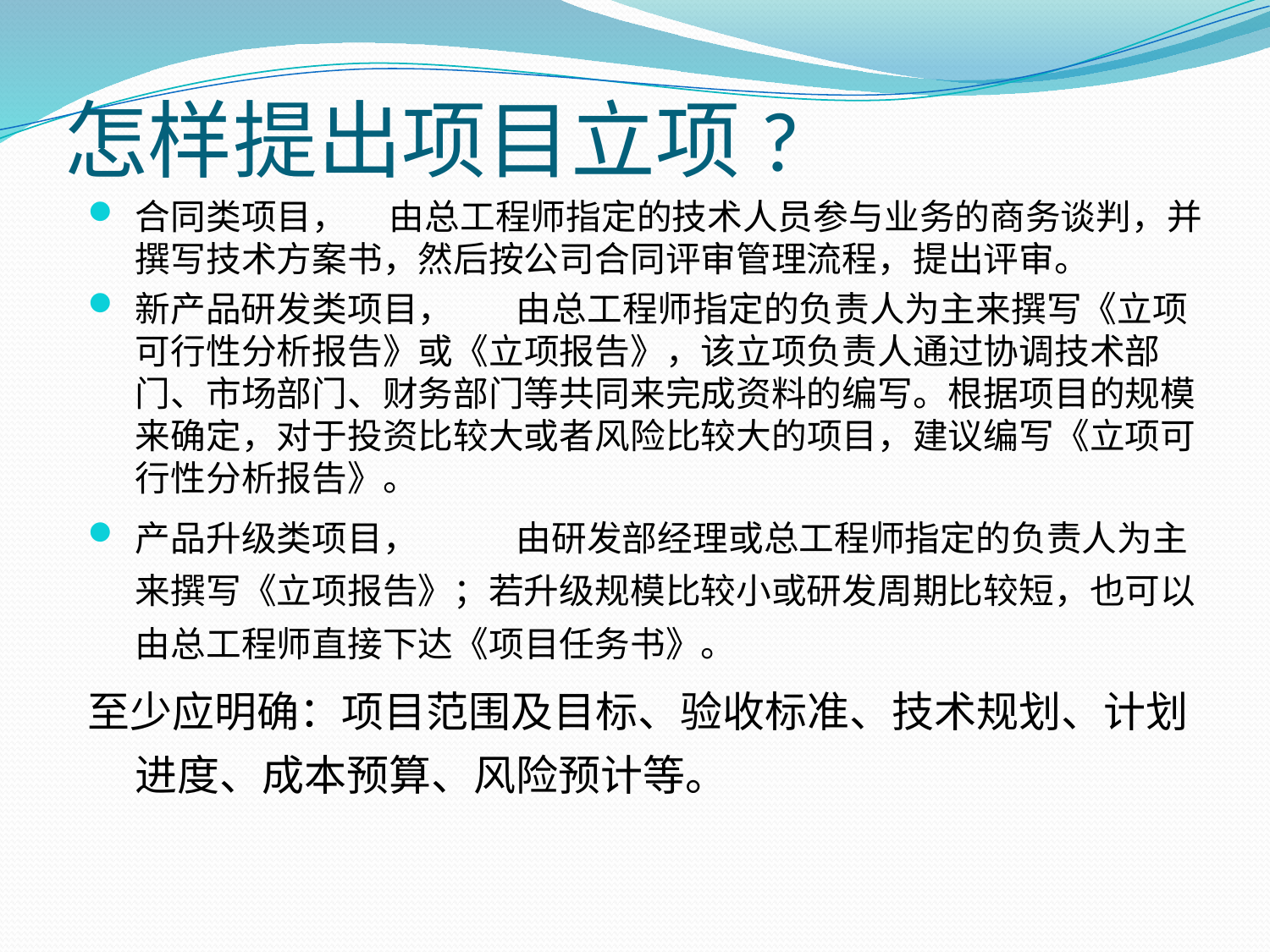

怎样提出项目立项?
合同类项目，	由总工程师指定的技术人员参与业务的商务谈判，并撰写技术方案书，然后按公司合同评审管理流程，提出评审。
新产品研发类项目，	由总工程师指定的负责人为主来撰写《立项可行性分析报告》或《立项报告》，该立项负责人通过协调技术部门、市场部门、财务部门等共同来完成资料的编写。根据项目的规模来确定，对于投资比较大或者风险比较大的项目，建议编写《立项可行性分析报告》。
产品升级类项目，	由研发部经理或总工程师指定的负责人为主来撰写《立项报告》；若升级规模比较小或研发周期比较短，也可以由总工程师直接下达《项目任务书》。
至少应明确：项目范围及目标、验收标准、技术规划、计划进度、成本预算、风险预计等。